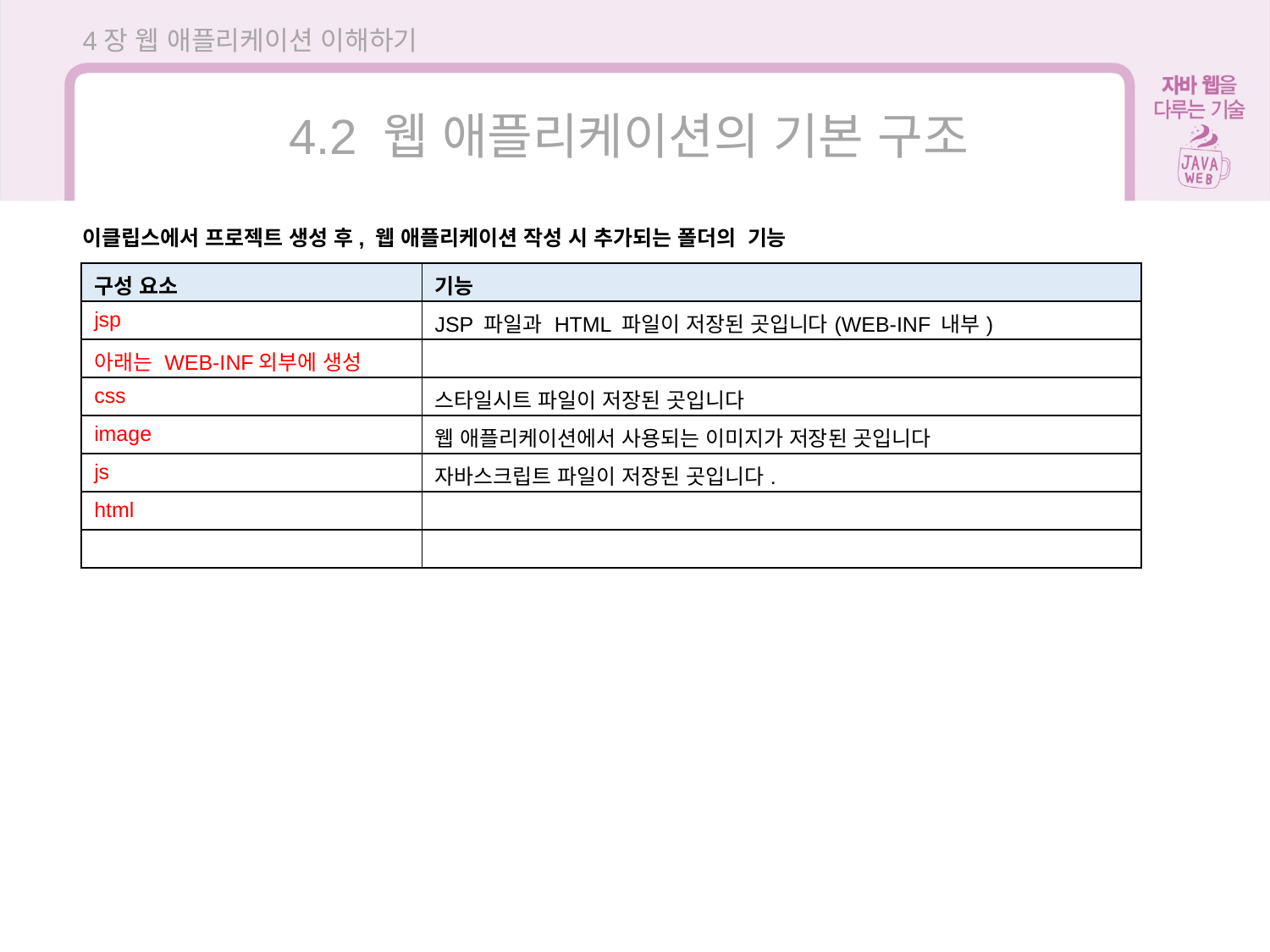

4장 웹 애플리케이션 이해하기
4.2 웹 애플리케이션의 기본 구조
이클립스에서 프로젝트 생성 후, 웹 애플리케이션 작성 시 추가되는 폴더의  기능
| 구성 요소 | 기능 |
| --- | --- |
| jsp | JSP 파일과 HTML 파일이 저장된 곳입니다(WEB-INF 내부) |
| 아래는 WEB-INF외부에 생성 |  |
| css | 스타일시트 파일이 저장된 곳입니다 |
| image | 웹 애플리케이션에서 사용되는 이미지가 저장된 곳입니다 |
| js | 자바스크립트 파일이 저장된 곳입니다. |
| html |  |
|  |  |